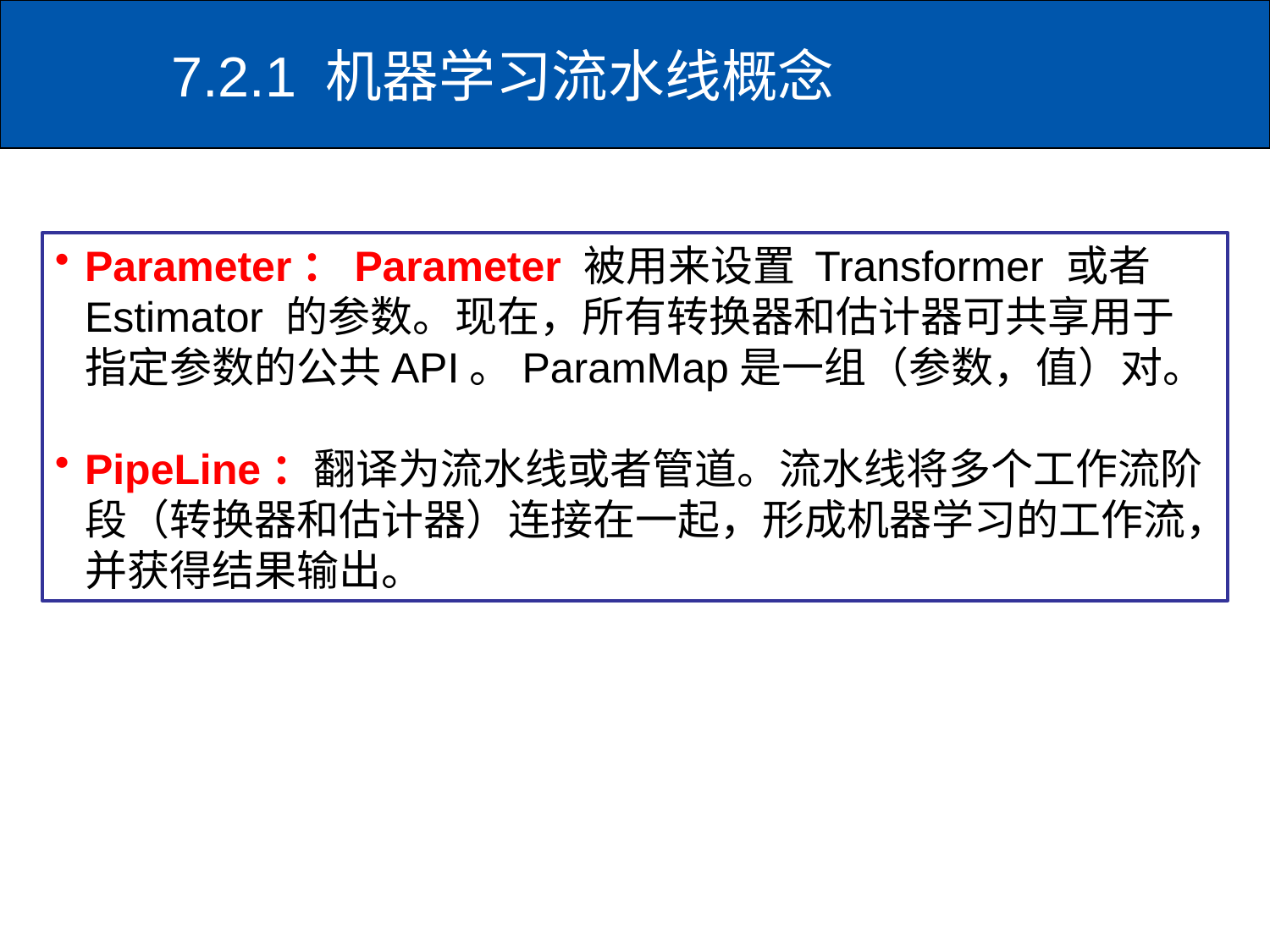

# 7.2.1 机器学习流水线概念
Parameter：Parameter 被用来设置 Transformer 或者 Estimator 的参数。现在，所有转换器和估计器可共享用于指定参数的公共API。ParamMap是一组（参数，值）对。

PipeLine：翻译为流水线或者管道。流水线将多个工作流阶段（转换器和估计器）连接在一起，形成机器学习的工作流，并获得结果输出。